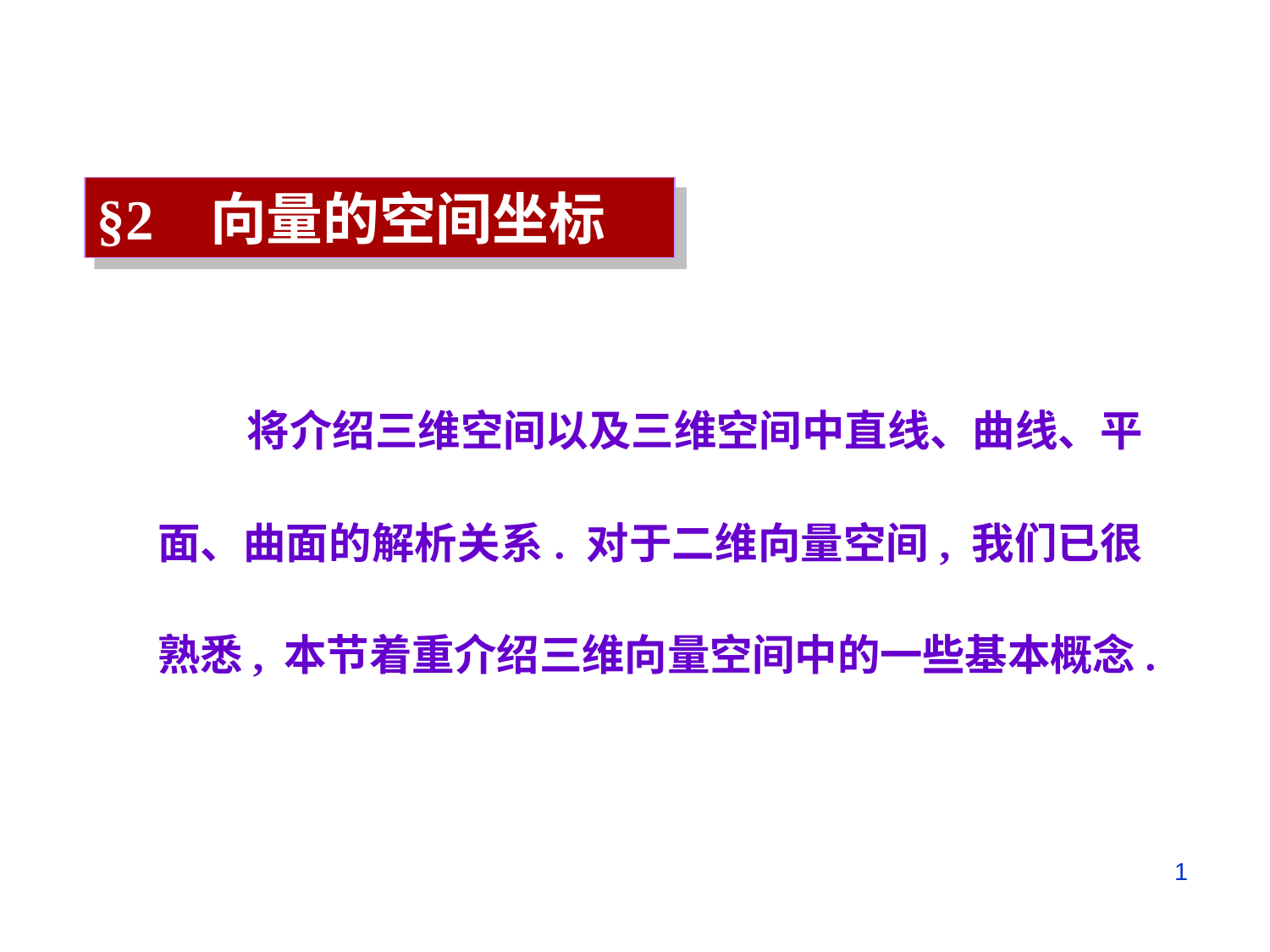

§2   向量的空间坐标
        将介绍三维空间以及三维空间中直线、曲线、平面、曲面的解析关系. 对于二维向量空间, 我们已很熟悉, 本节着重介绍三维向量空间中的一些基本概念.
1